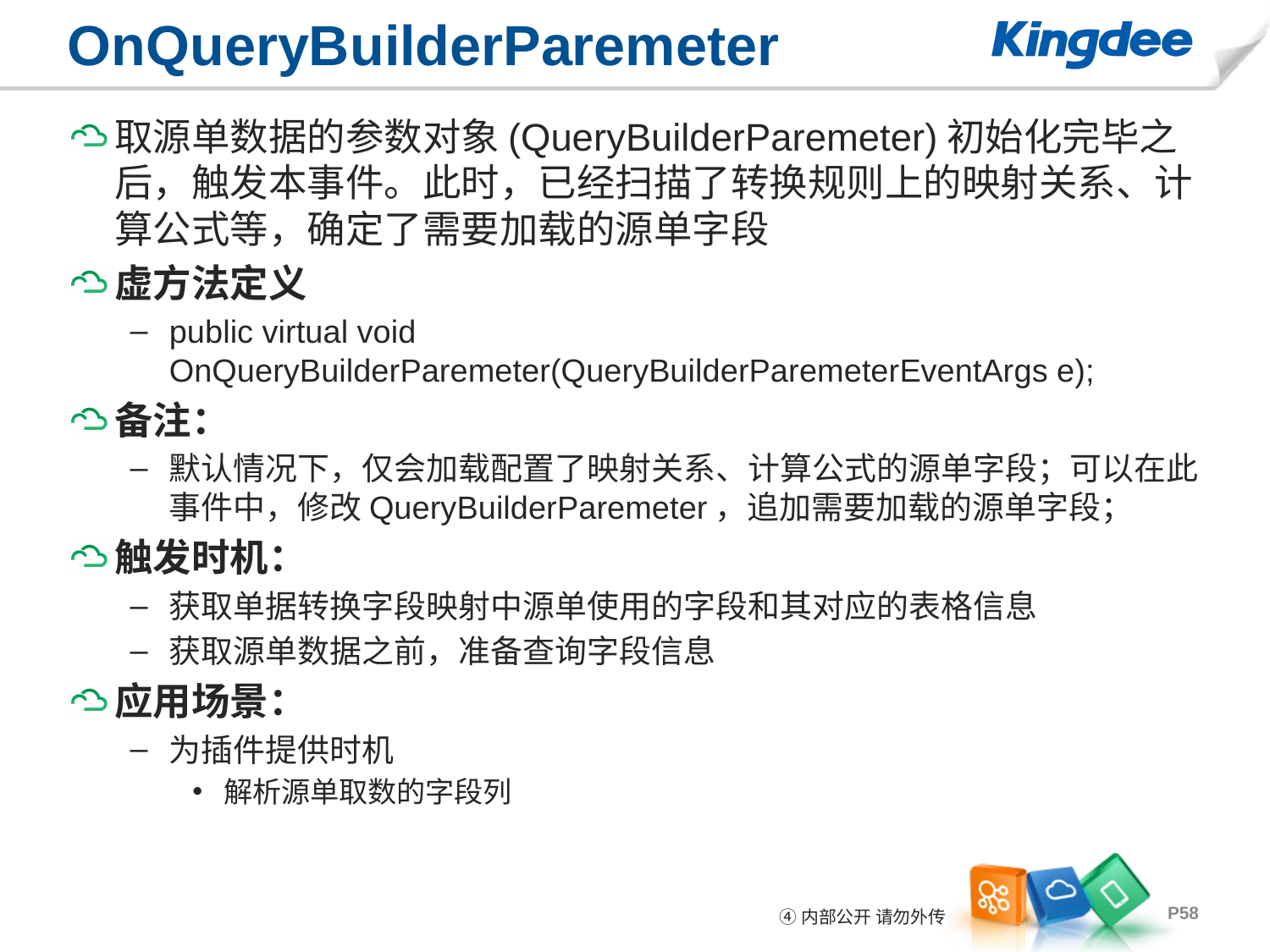

# OnQueryBuilderParemeter
取源单数据的参数对象(QueryBuilderParemeter)初始化完毕之后，触发本事件。此时，已经扫描了转换规则上的映射关系、计算公式等，确定了需要加载的源单字段
虚方法定义
public virtual void OnQueryBuilderParemeter(QueryBuilderParemeterEventArgs e);
备注：
默认情况下，仅会加载配置了映射关系、计算公式的源单字段；可以在此事件中，修改QueryBuilderParemeter，追加需要加载的源单字段；
触发时机：
获取单据转换字段映射中源单使用的字段和其对应的表格信息
获取源单数据之前，准备查询字段信息
应用场景：
为插件提供时机
解析源单取数的字段列